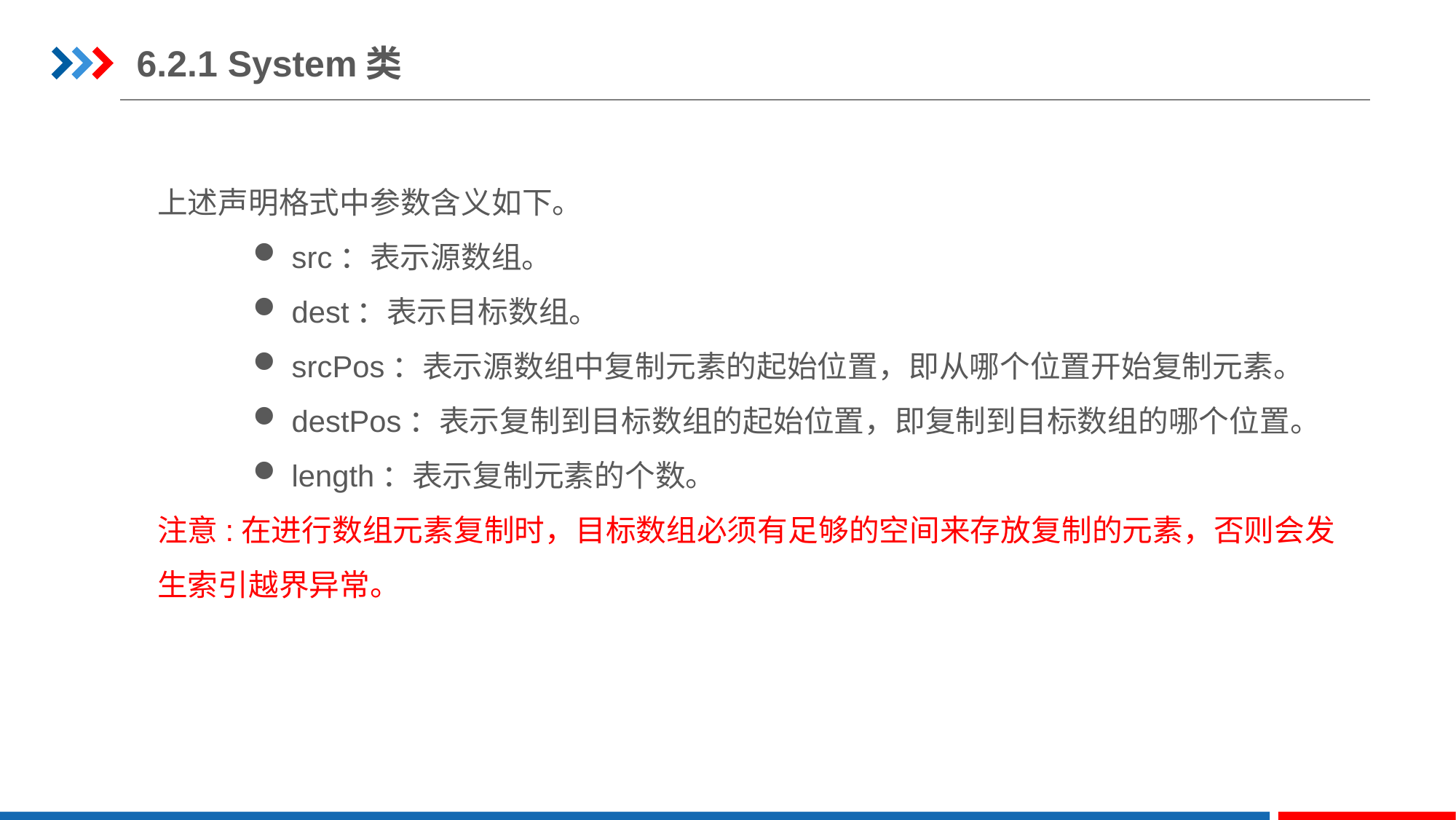

6.2.1 System类
上述声明格式中参数含义如下。
 src：表示源数组。
 dest：表示目标数组。
 srcPos：表示源数组中复制元素的起始位置，即从哪个位置开始复制元素。
 destPos：表示复制到目标数组的起始位置，即复制到目标数组的哪个位置。
 length：表示复制元素的个数。
注意:在进行数组元素复制时，目标数组必须有足够的空间来存放复制的元素，否则会发生索引越界异常。